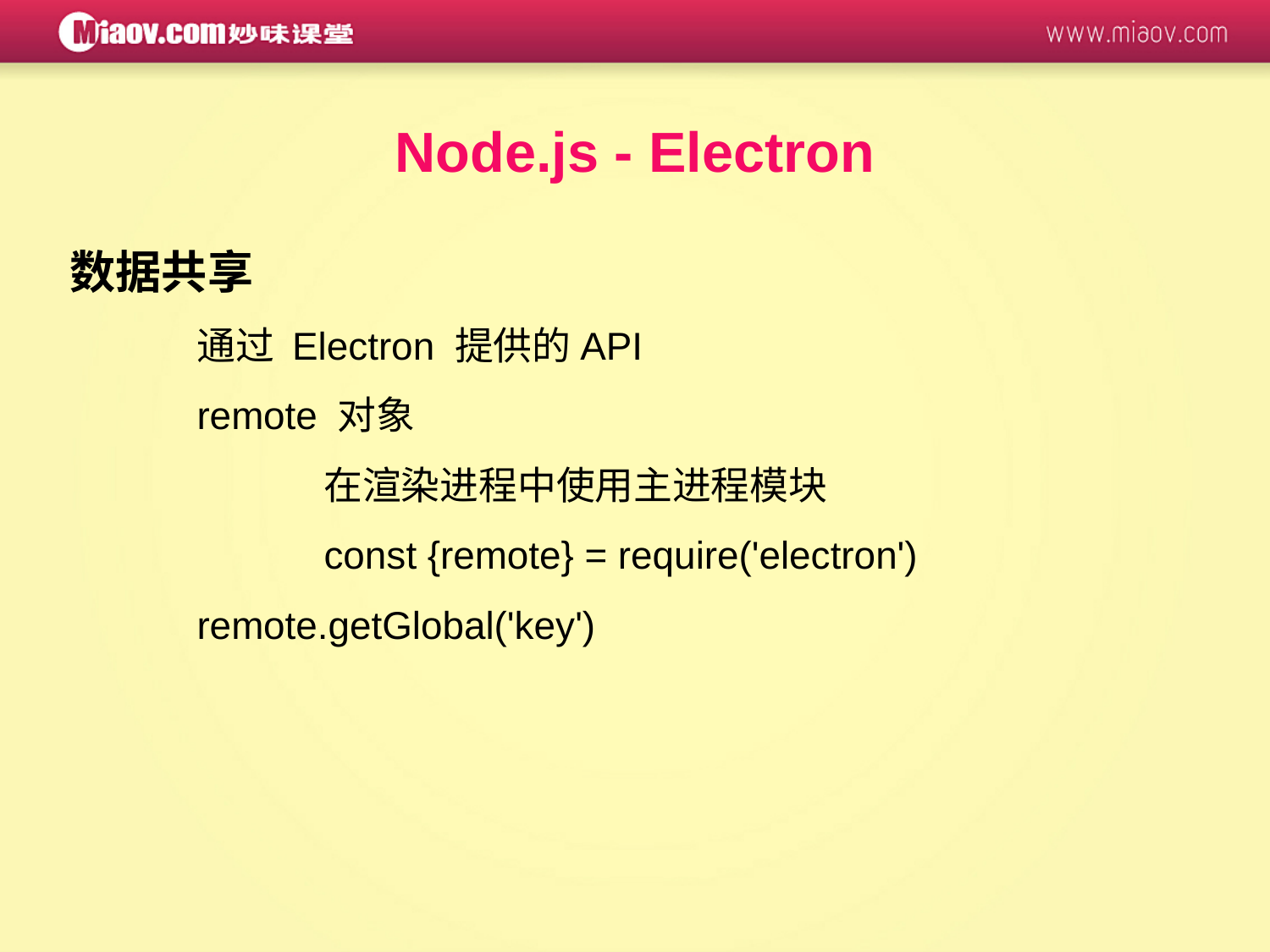

Node.js - Electron
数据共享
	通过 Electron 提供的API
	remote 对象
		在渲染进程中使用主进程模块
		const {remote} = require('electron')			remote.getGlobal('key')